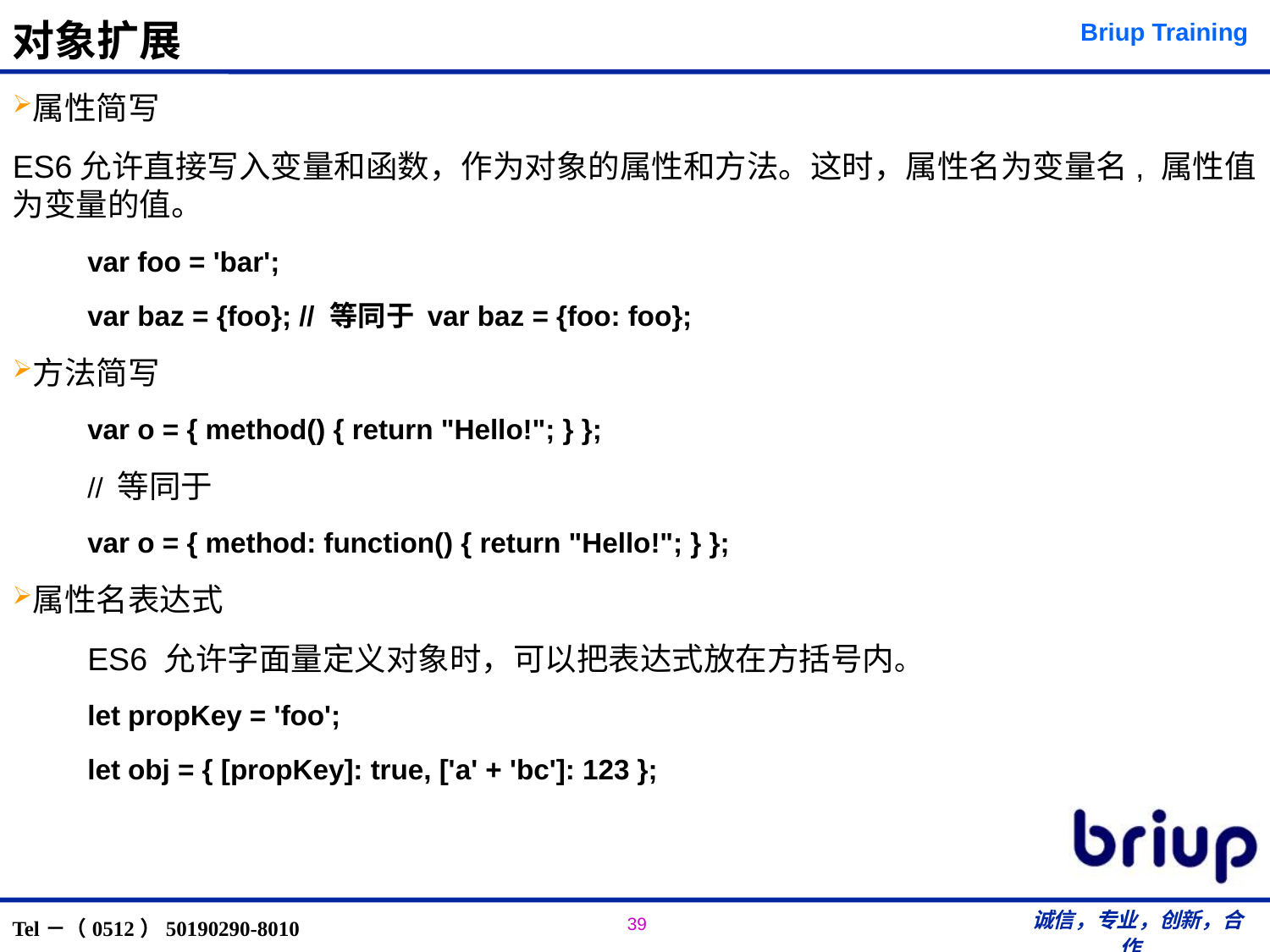

# 对象扩展
属性简写
ES6允许直接写入变量和函数，作为对象的属性和方法。这时，属性名为变量名, 属性值为变量的值。
var foo = 'bar';
var baz = {foo}; // 等同于 var baz = {foo: foo};
方法简写
var o = { method() { return "Hello!"; } };
// 等同于
var o = { method: function() { return "Hello!"; } };
属性名表达式
ES6 允许字面量定义对象时，可以把表达式放在方括号内。
let propKey = 'foo';
let obj = { [propKey]: true, ['a' + 'bc']: 123 };